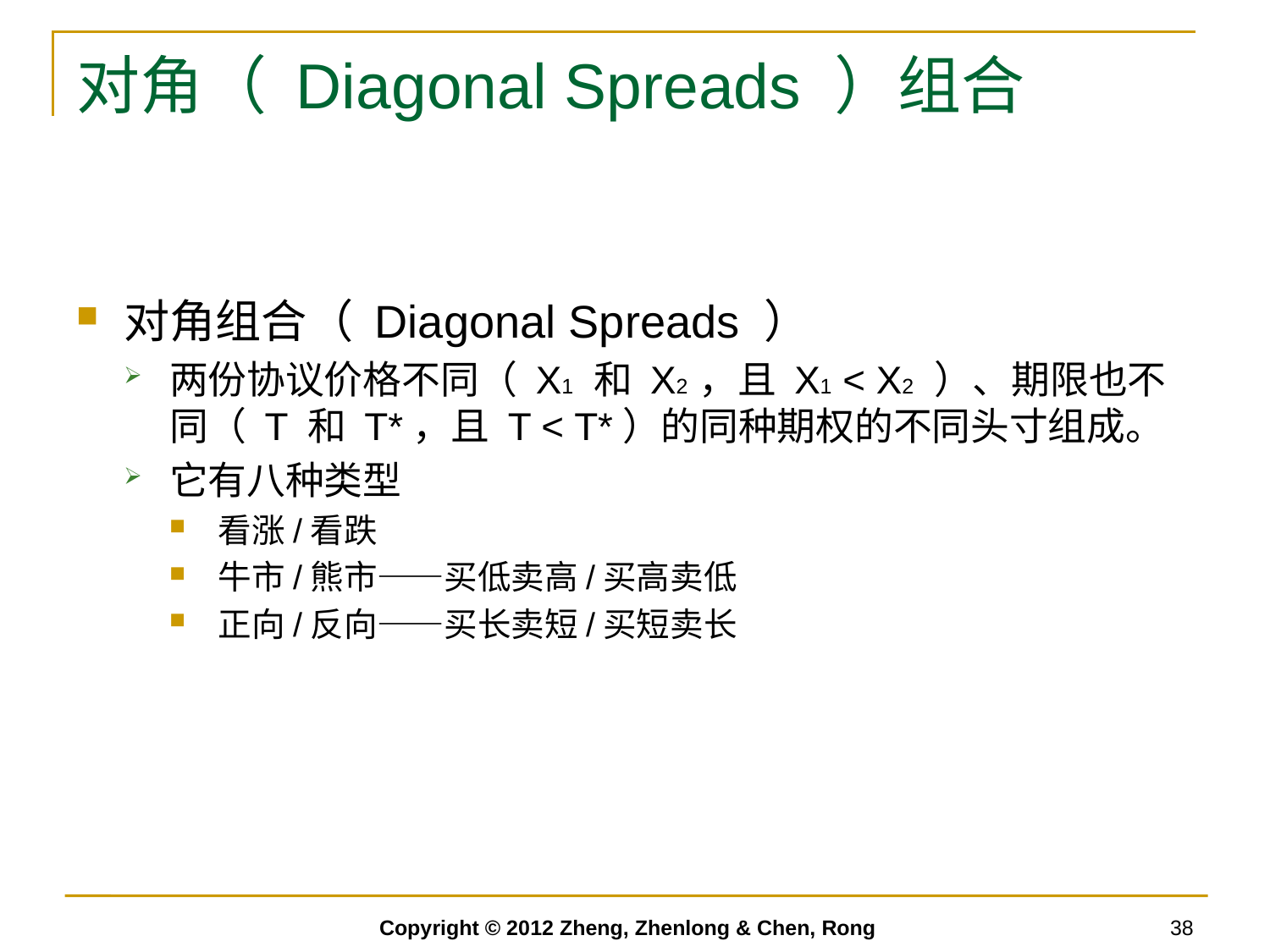

# 对角（ Diagonal Spreads ）组合

对角组合（ Diagonal Spreads ）
两份协议价格不同（ X1 和 X2 ，且 X1 < X2 ）、期限也不同（ T 和 T*，且 T < T*）的同种期权的不同头寸组成。
它有八种类型
看涨/看跌
牛市/熊市——买低卖高/买高卖低
正向/反向——买长卖短/买短卖长
Copyright © 2012 Zheng, Zhenlong & Chen, Rong
38